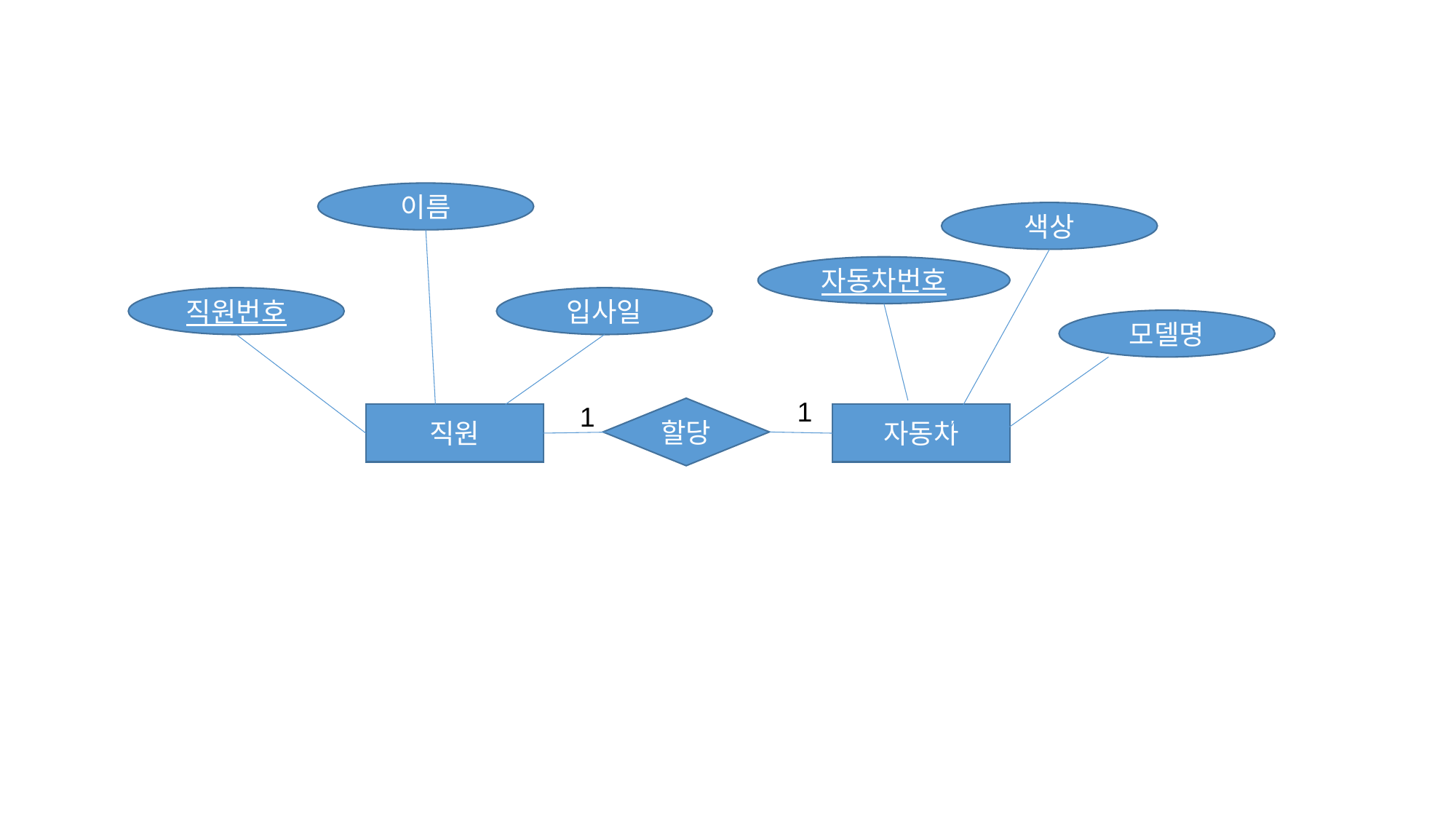

이름
색상
자동차번호
직원번호
입사일
모델명
1
1
할당
직원
자동차